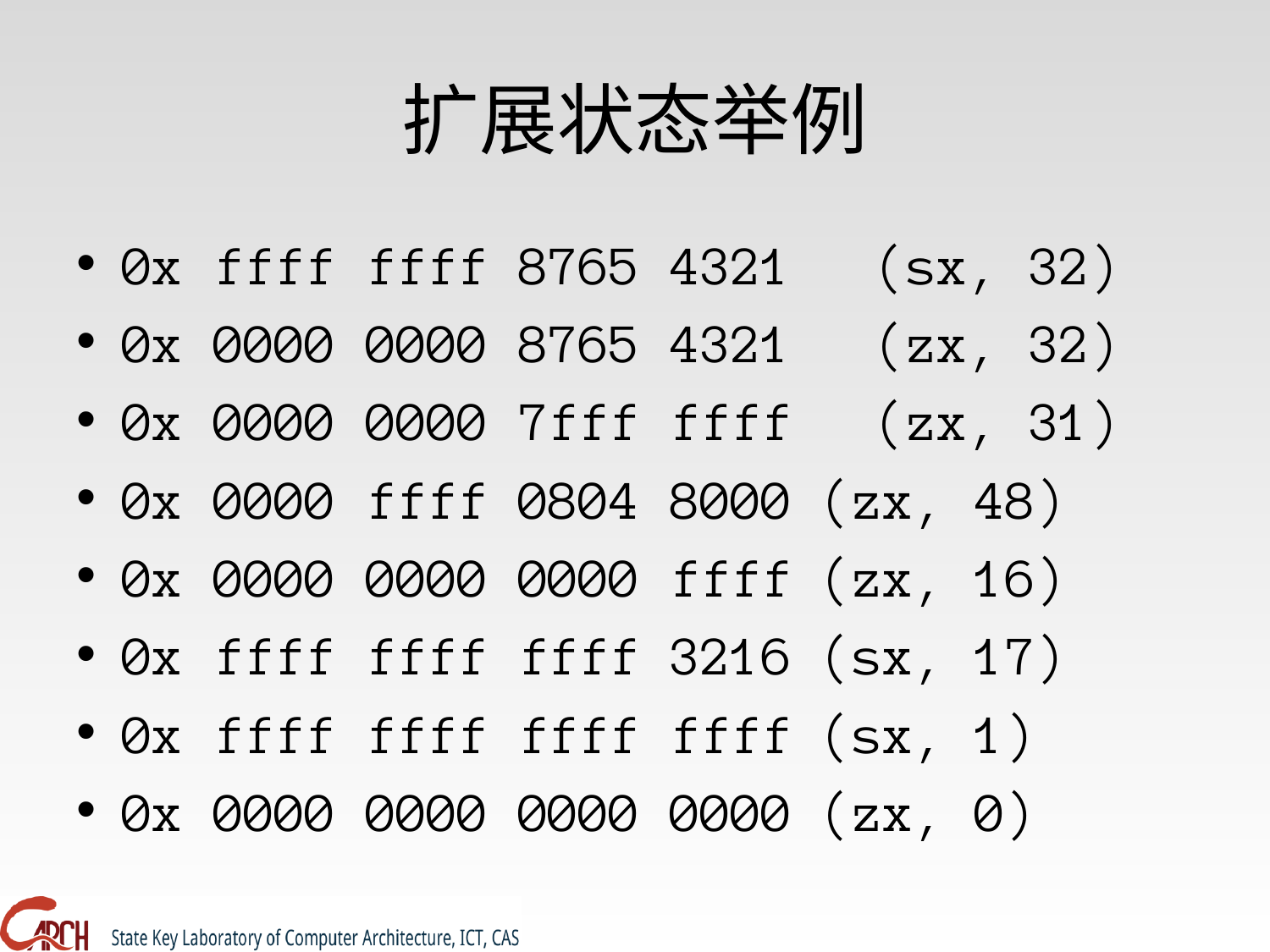

# 扩展状态举例
0x ffff ffff 8765 4321	(sx, 32)
0x 0000 0000 8765 4321	(zx, 32)
0x 0000 0000 7fff ffff	(zx, 31)
0x 0000 ffff 0804 8000 (zx, 48)
0x 0000 0000 0000 ffff (zx, 16)
0x ffff ffff ffff 3216 (sx, 17)
0x ffff ffff ffff ffff (sx, 1)
0x 0000 0000 0000 0000 (zx, 0)